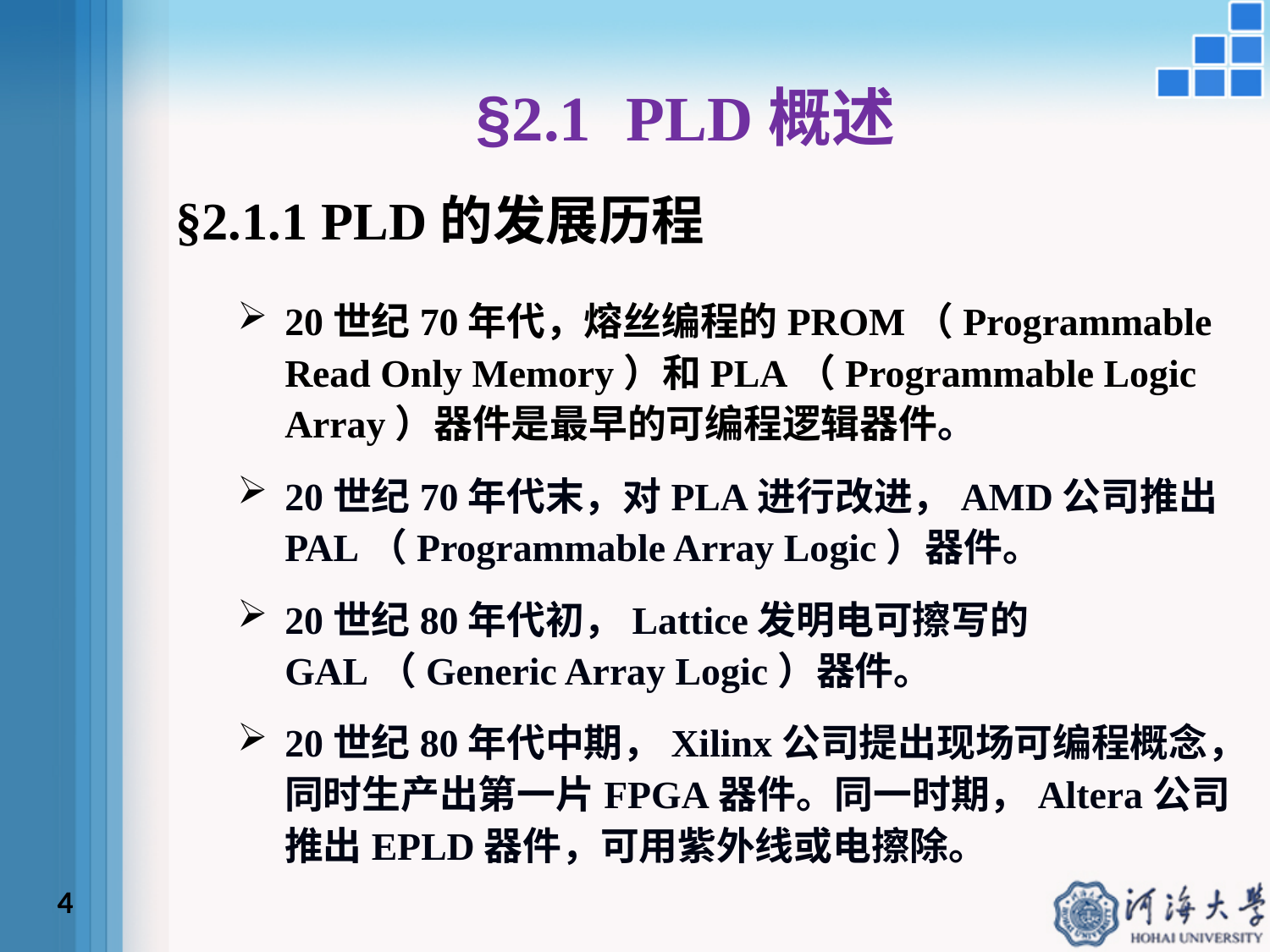

# §2.1  PLD概述
§2.1.1 PLD的发展历程
20世纪70年代，熔丝编程的PROM（Programmable Read Only Memory）和PLA（Programmable Logic Array）器件是最早的可编程逻辑器件。
20世纪70年代末，对PLA进行改进，AMD公司推出PAL（Programmable Array Logic）器件。
20世纪80年代初，Lattice发明电可擦写的GAL（Generic Array Logic）器件。
20世纪80年代中期，Xilinx公司提出现场可编程概念，同时生产出第一片FPGA器件。同一时期，Altera公司推出EPLD器件，可用紫外线或电擦除。
4